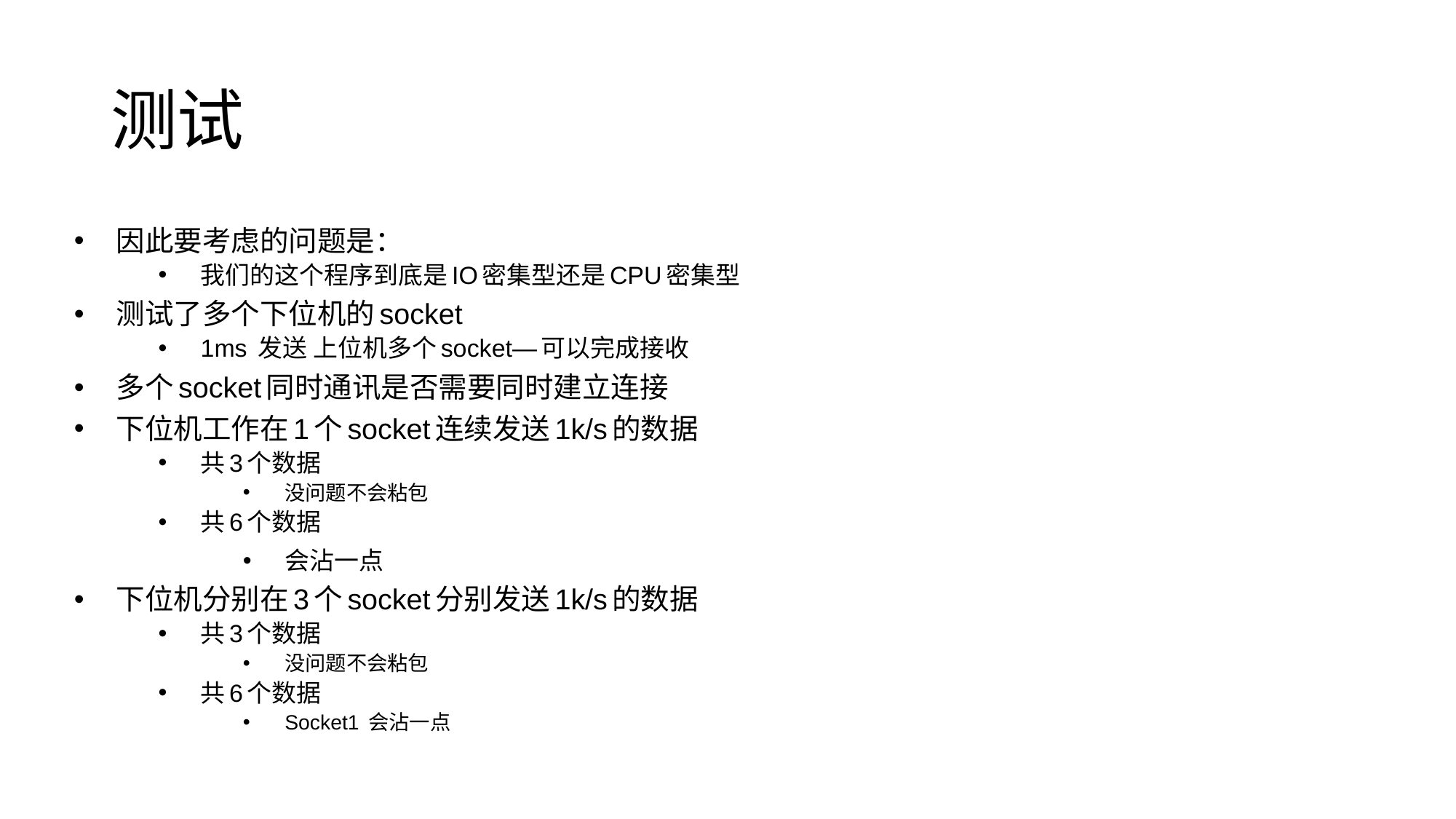

测试
因此要考虑的问题是：
我们的这个程序到底是IO密集型还是CPU密集型
测试了多个下位机的socket
1ms 发送 上位机多个socket—可以完成接收
多个socket同时通讯是否需要同时建立连接
下位机工作在1个socket连续发送1k/s的数据
共3个数据
没问题不会粘包
共6个数据
会沾一点
下位机分别在3个socket分别发送1k/s的数据
共3个数据
没问题不会粘包
共6个数据
Socket1 会沾一点